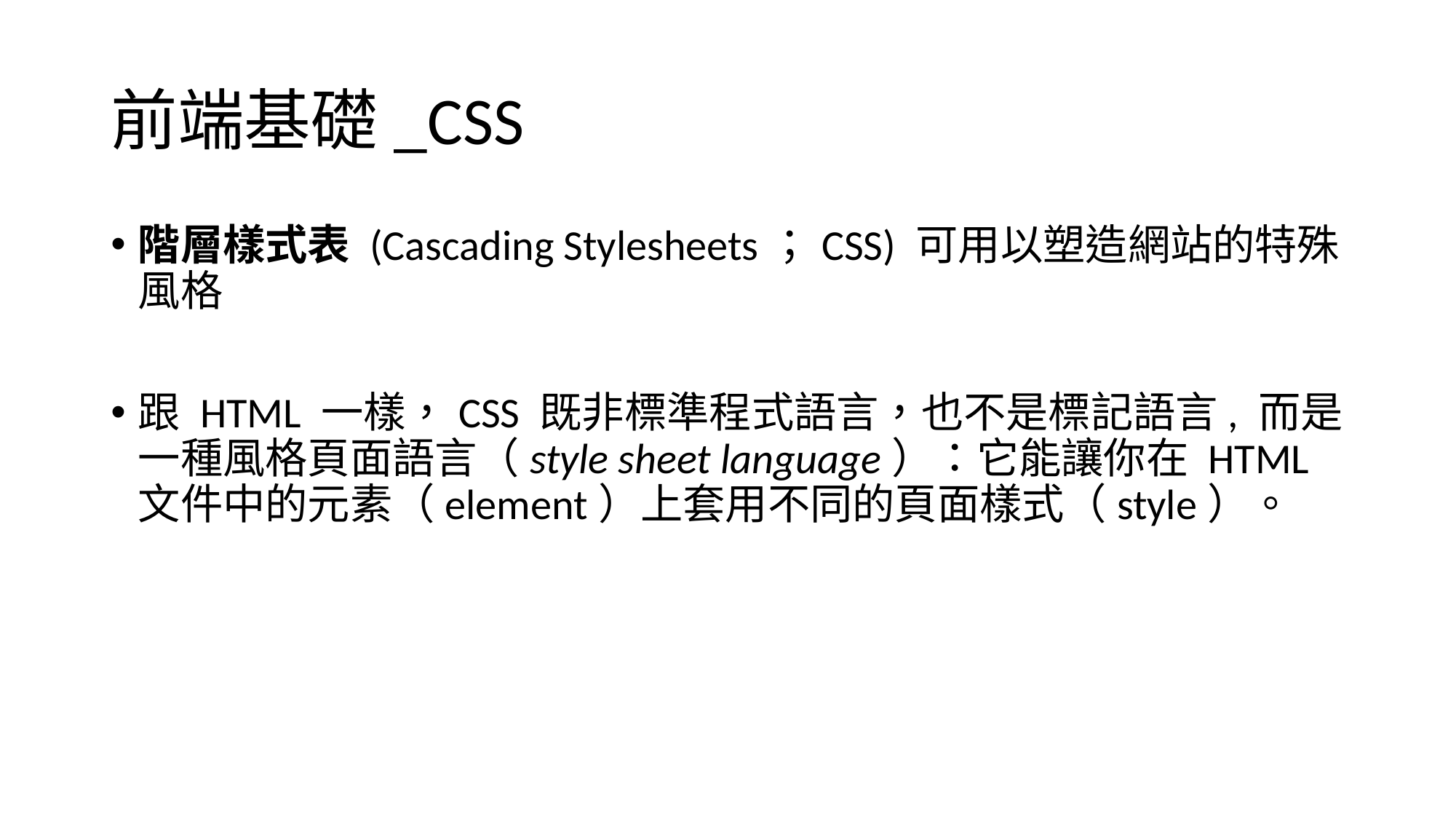

# 前端基礎_CSS
階層樣式表 (Cascading Stylesheets；CSS) 可用以塑造網站的特殊風格

跟 HTML 一樣，CSS 既非標準程式語言，也不是標記語言, 而是一種風格頁面語言（style sheet language）：它能讓你在 HTML 文件中的元素（element）上套用不同的頁面樣式（style）。